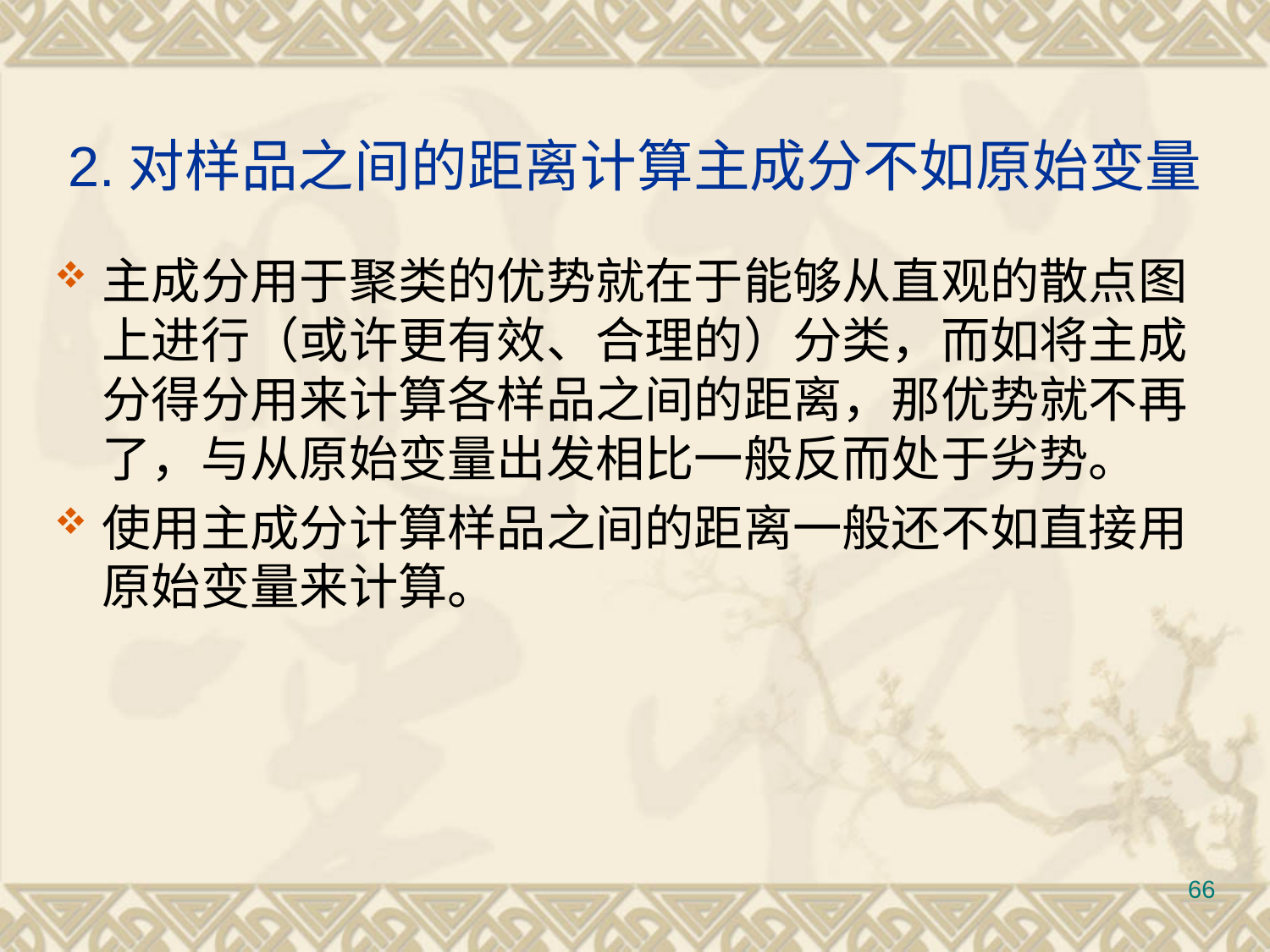

# 2.对样品之间的距离计算主成分不如原始变量
主成分用于聚类的优势就在于能够从直观的散点图上进行（或许更有效、合理的）分类，而如将主成分得分用来计算各样品之间的距离，那优势就不再了，与从原始变量出发相比一般反而处于劣势。
使用主成分计算样品之间的距离一般还不如直接用原始变量来计算。
66